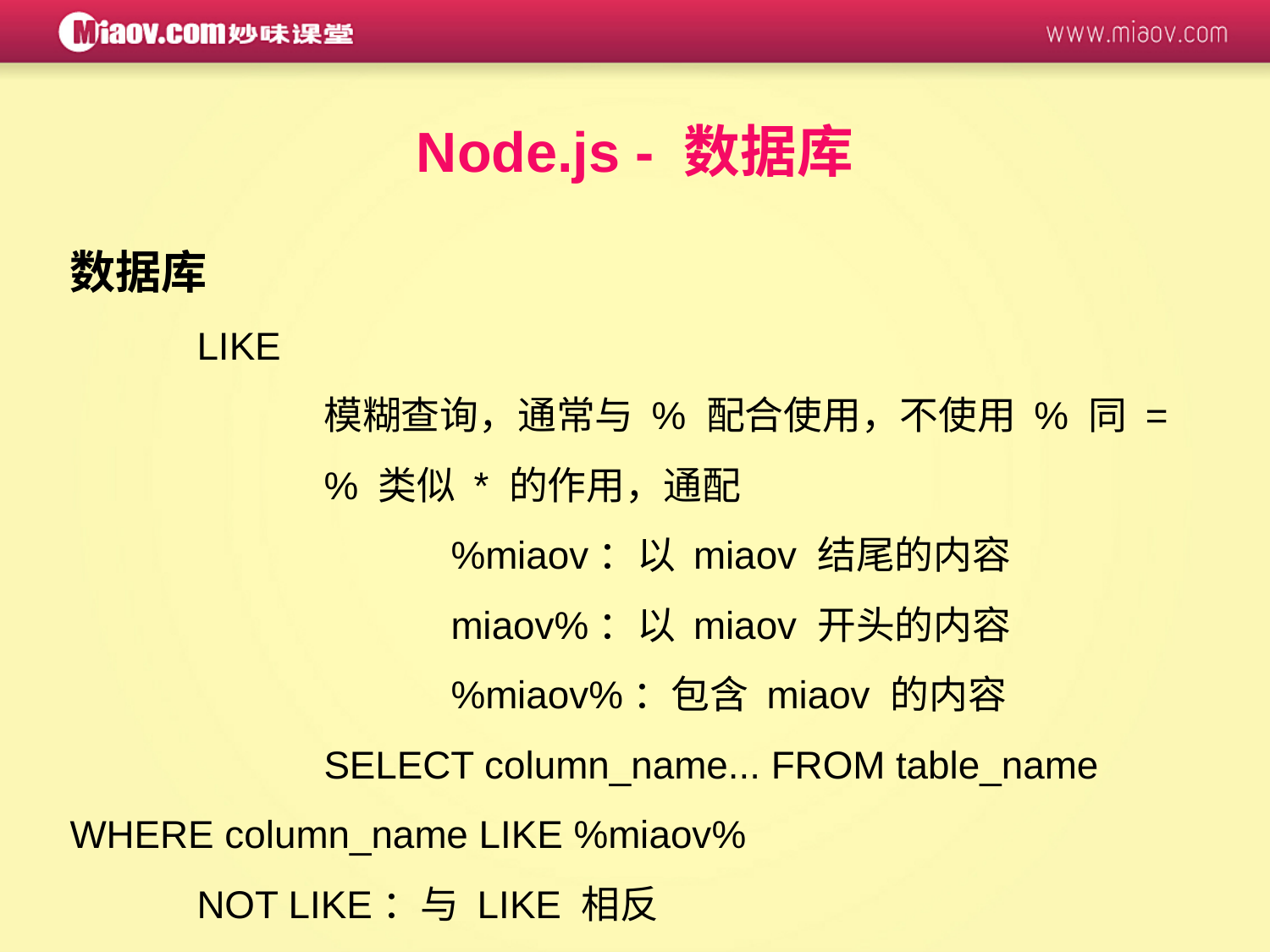

Node.js - 数据库
数据库
	LIKE
		模糊查询，通常与 % 配合使用，不使用 % 同 =
		% 类似 * 的作用，通配
			%miaov：以 miaov 结尾的内容
			miaov%：以 miaov 开头的内容
			%miaov%：包含 miaov 的内容
		SELECT column_name... FROM table_name WHERE column_name LIKE %miaov%
	NOT LIKE：与 LIKE 相反